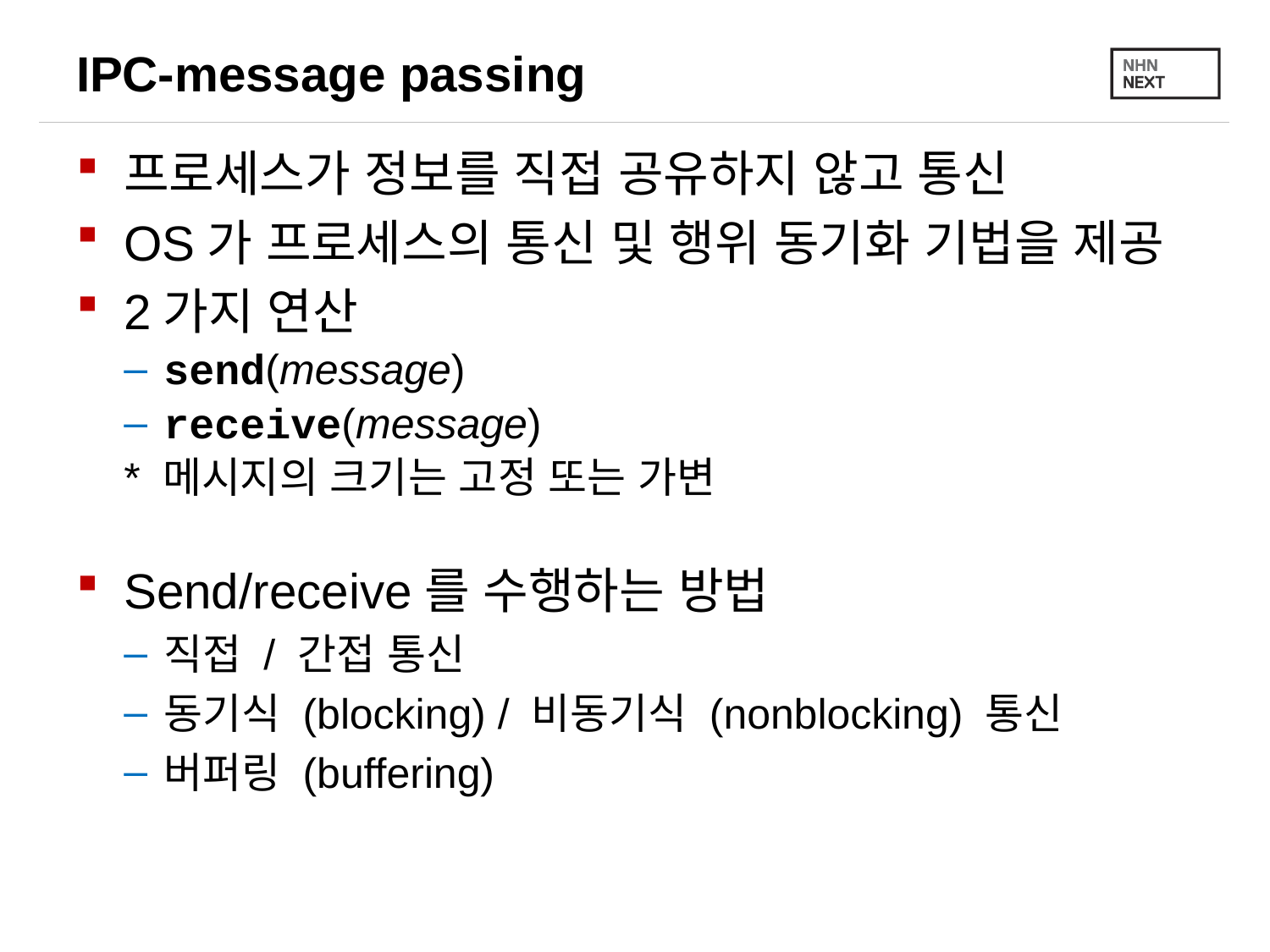

# IPC-message passing
프로세스가 정보를 직접 공유하지 않고 통신
OS가 프로세스의 통신 및 행위 동기화 기법을 제공
2가지 연산
send(message)
receive(message)
* 메시지의 크기는 고정 또는 가변

Send/receive를 수행하는 방법
직접 / 간접 통신
동기식 (blocking) / 비동기식 (nonblocking) 통신
버퍼링 (buffering)